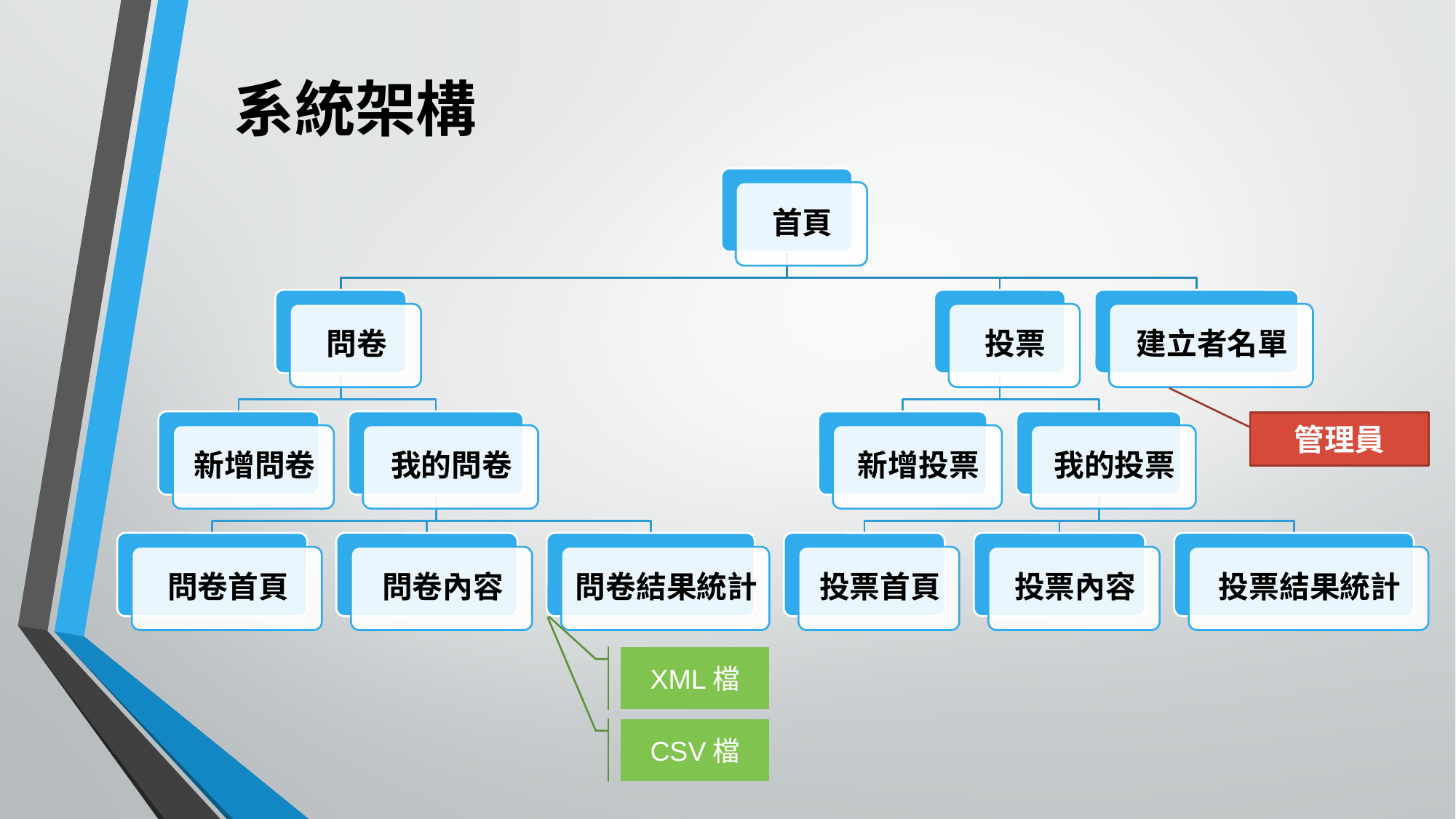

#
首頁
問卷
新增問卷
我的問卷
問卷首頁
問卷內容
問卷結果統計
投票
新增投票
我的投票
投票首頁
投票內容
投票結果統計
建立者名單
系統架構
管理員
XML檔
CSV檔